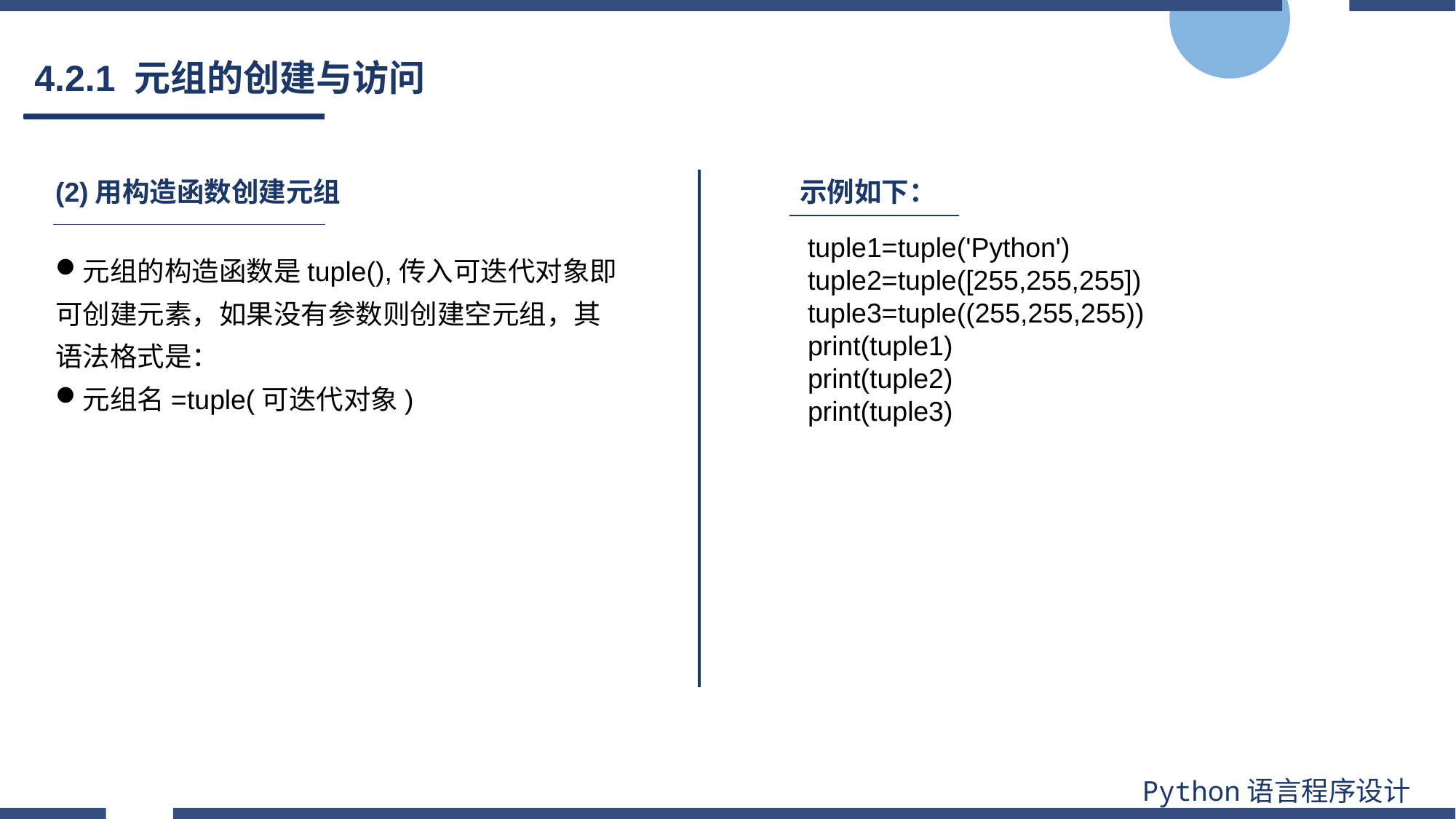

# 4.2.1 元组的创建与访问
(2)用构造函数创建元组
示例如下：
tuple1=tuple('Python')
tuple2=tuple([255,255,255])
tuple3=tuple((255,255,255))
print(tuple1)
print(tuple2)
print(tuple3)
元组的构造函数是tuple(),传入可迭代对象即可创建元素，如果没有参数则创建空元组，其语法格式是：
元组名=tuple(可迭代对象)